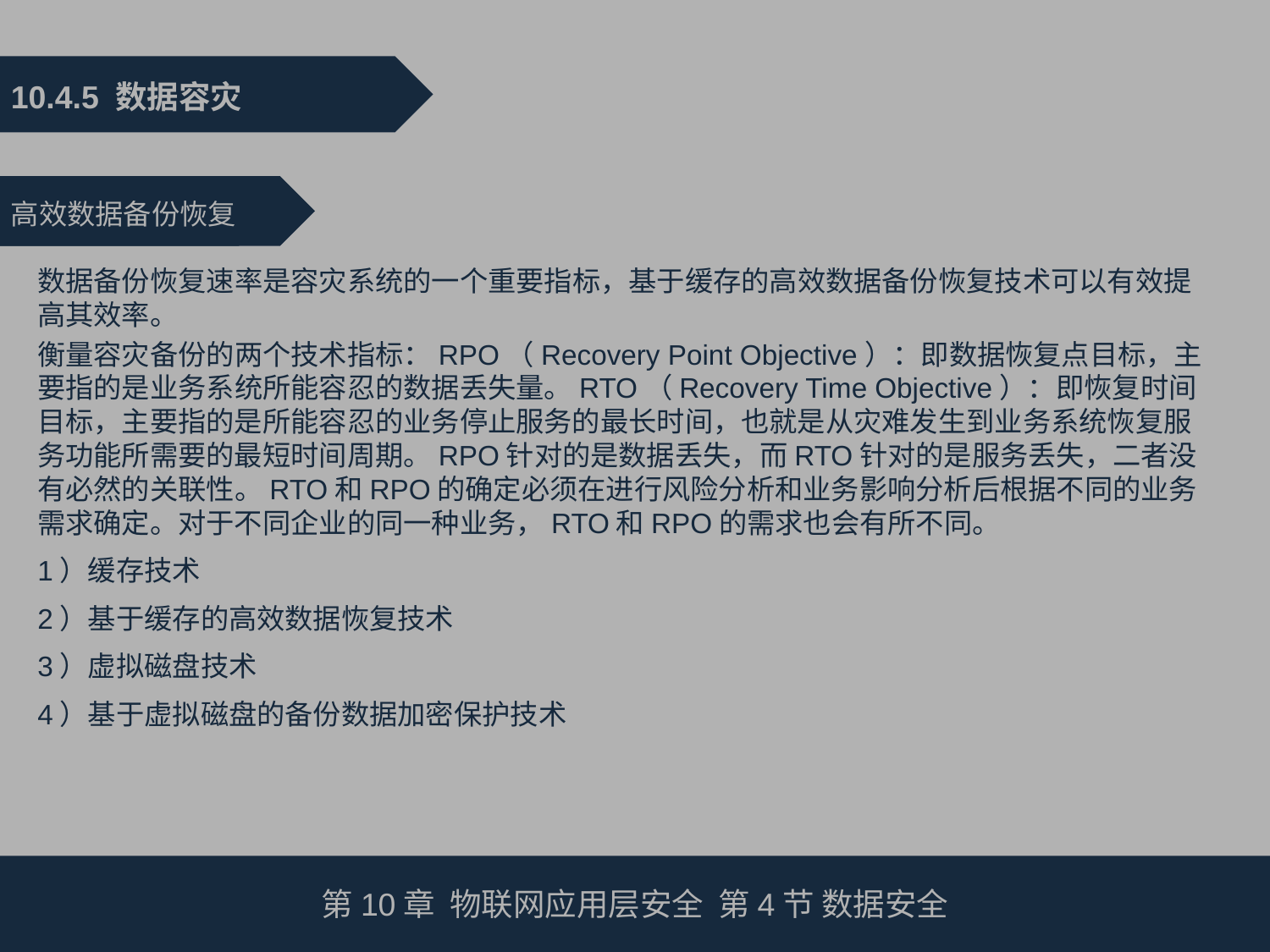

10.4.5 数据容灾

高效数据备份恢复
数据备份恢复速率是容灾系统的一个重要指标，基于缓存的高效数据备份恢复技术可以有效提高其效率。
衡量容灾备份的两个技术指标：RPO（Recovery Point Objective）：即数据恢复点目标，主要指的是业务系统所能容忍的数据丢失量。RTO（Recovery Time Objective）：即恢复时间目标，主要指的是所能容忍的业务停止服务的最长时间，也就是从灾难发生到业务系统恢复服务功能所需要的最短时间周期。RPO针对的是数据丢失，而RTO针对的是服务丢失，二者没有必然的关联性。RTO和RPO的确定必须在进行风险分析和业务影响分析后根据不同的业务需求确定。对于不同企业的同一种业务，RTO和RPO的需求也会有所不同。
1）缓存技术
2）基于缓存的高效数据恢复技术
3）虚拟磁盘技术
4）基于虚拟磁盘的备份数据加密保护技术